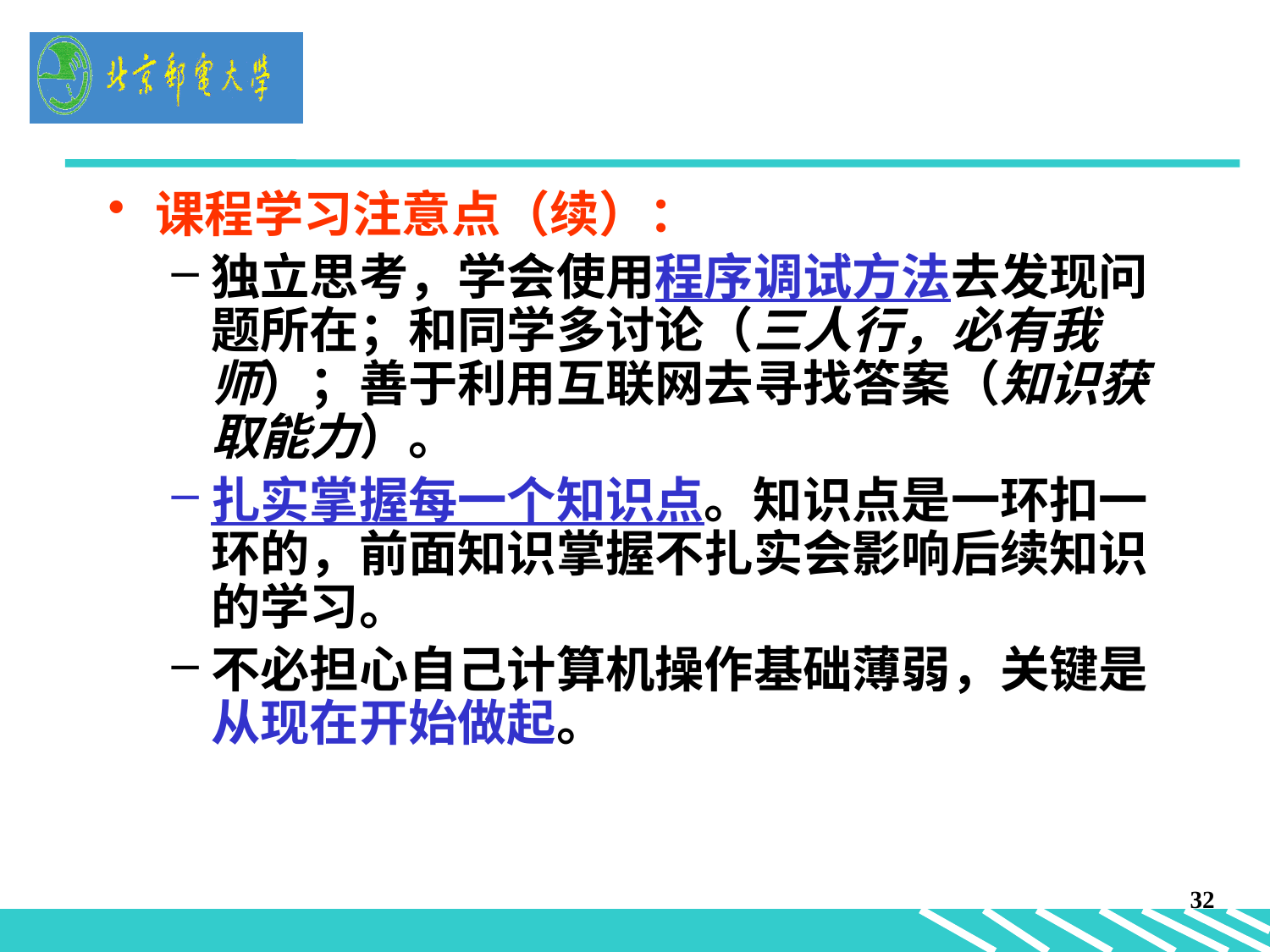

课程学习注意点（续）：
独立思考，学会使用程序调试方法去发现问题所在；和同学多讨论（三人行，必有我师）；善于利用互联网去寻找答案（知识获取能力）。
扎实掌握每一个知识点。知识点是一环扣一环的，前面知识掌握不扎实会影响后续知识的学习。
不必担心自己计算机操作基础薄弱，关键是从现在开始做起。

32